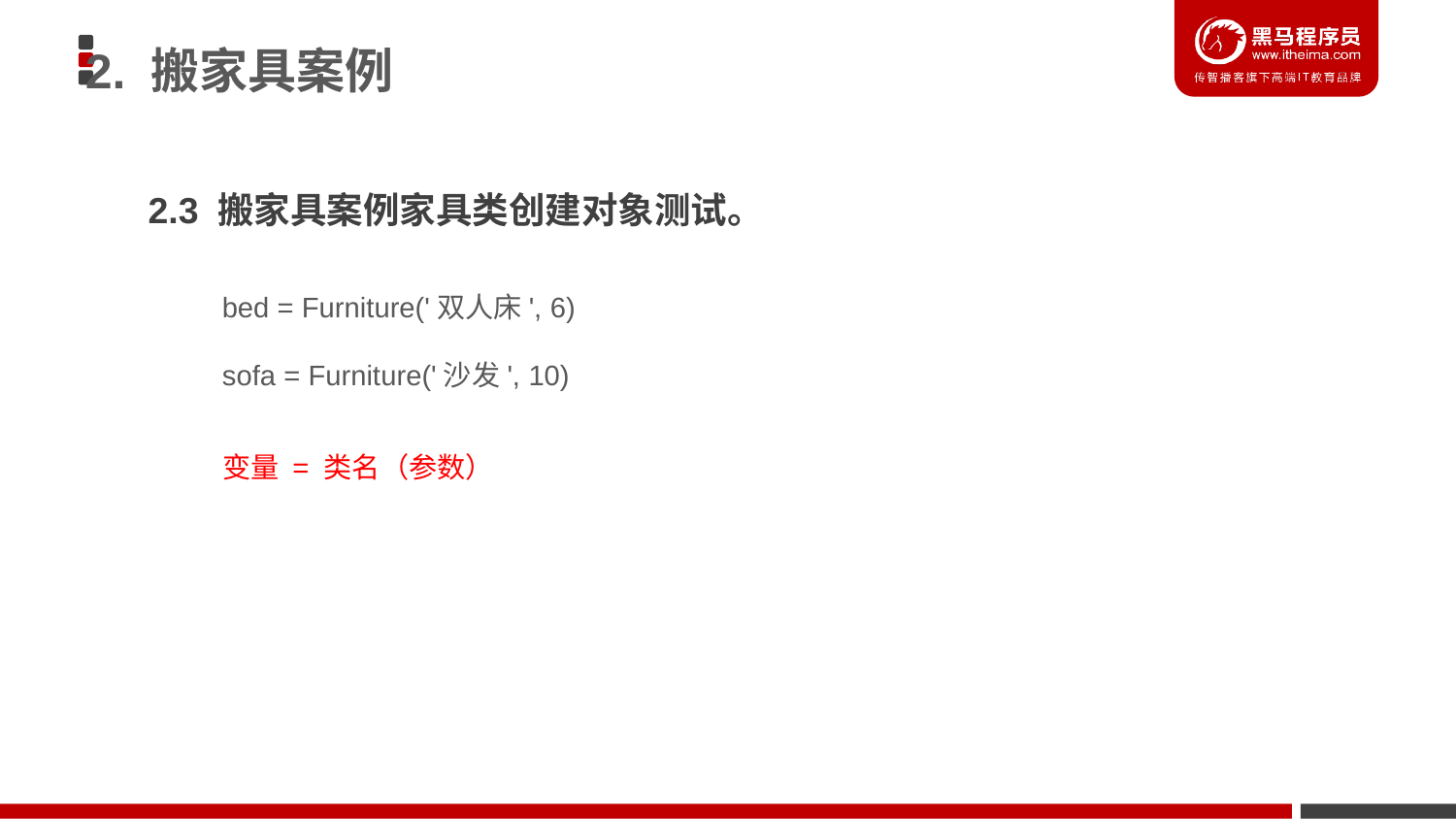

2. 搬家具案例
2.3 搬家具案例家具类创建对象测试。
bed = Furniture('双人床', 6)

sofa = Furniture('沙发', 10)
变量 = 类名（参数）